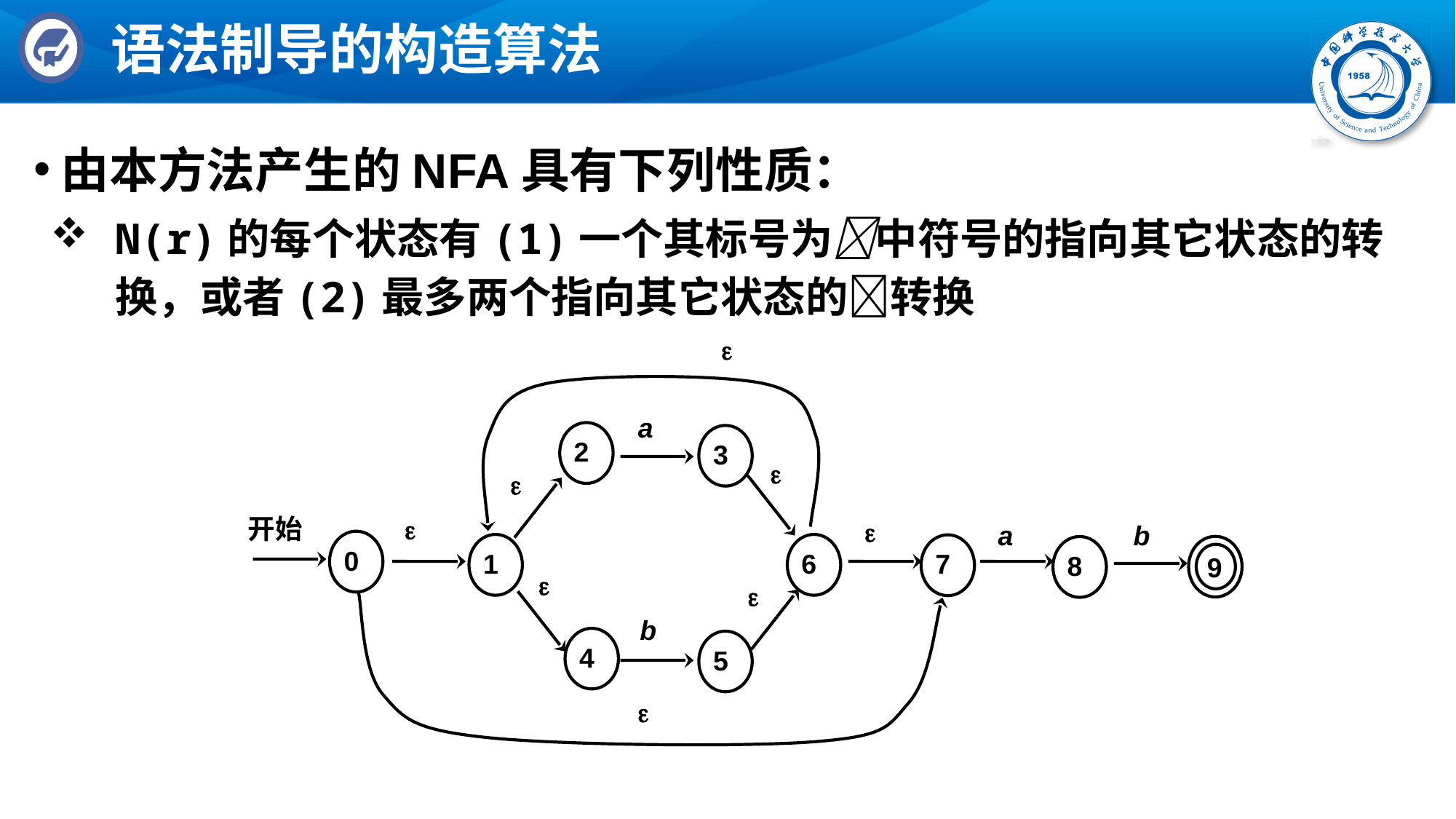

# 语法制导的构造算法
由本方法产生的NFA具有下列性质：
N(r)的每个状态有(1)一个其标号为∑中符号的指向其它状态的转换，或者(2)最多两个指向其它状态的ε转换

ε

a
2
3
ε

ε

ε
开始
ε
b
a
0
1
6
7

9
8

ε
ε

b
4
5

ε